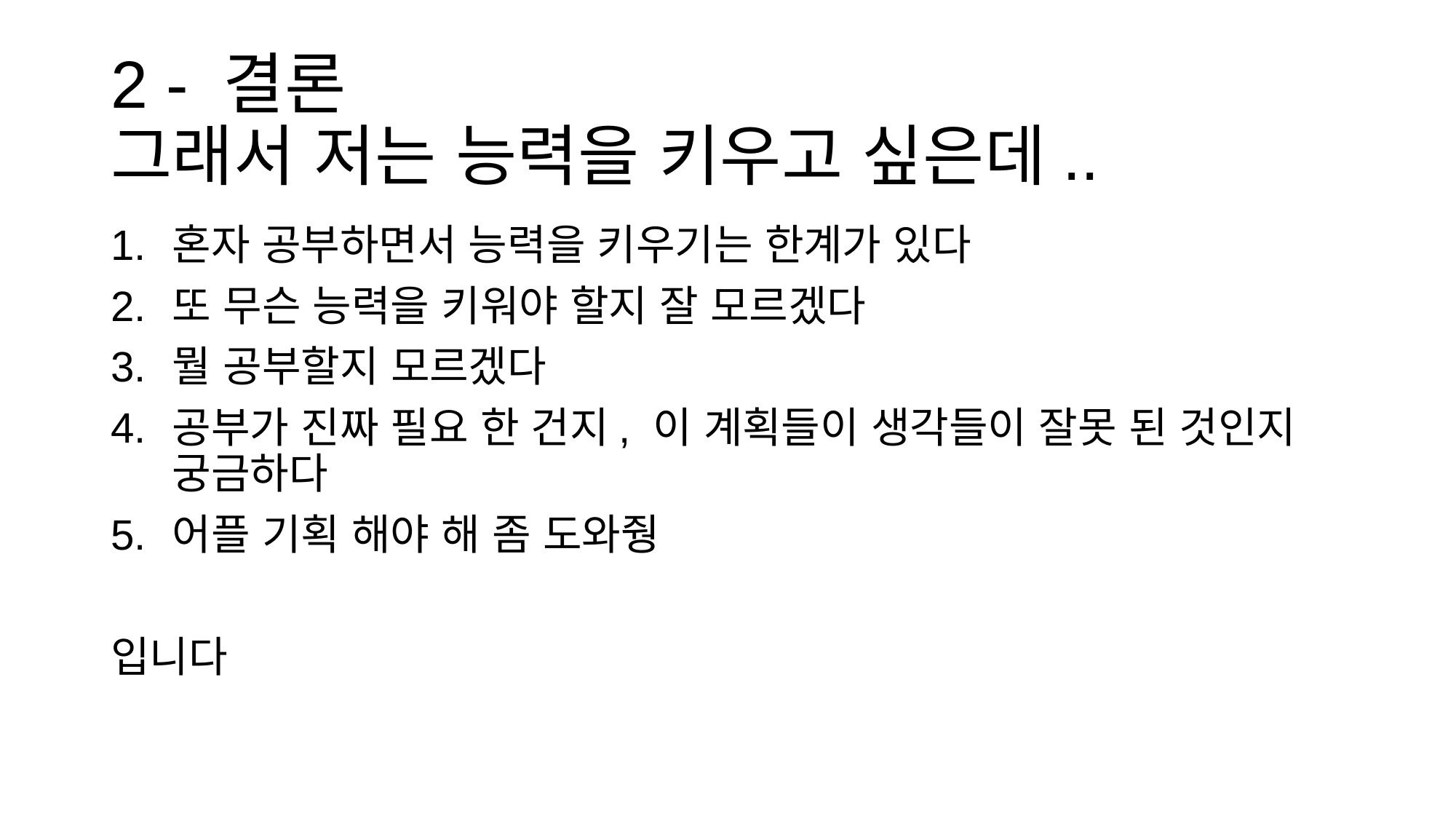

# 2 - 결론 그래서 저는 능력을 키우고 싶은데..
혼자 공부하면서 능력을 키우기는 한계가 있다
또 무슨 능력을 키워야 할지 잘 모르겠다
뭘 공부할지 모르겠다
공부가 진짜 필요 한 건지, 이 계획들이 생각들이 잘못 된 것인지 궁금하다
어플 기획 해야 해 좀 도와줭

입니다